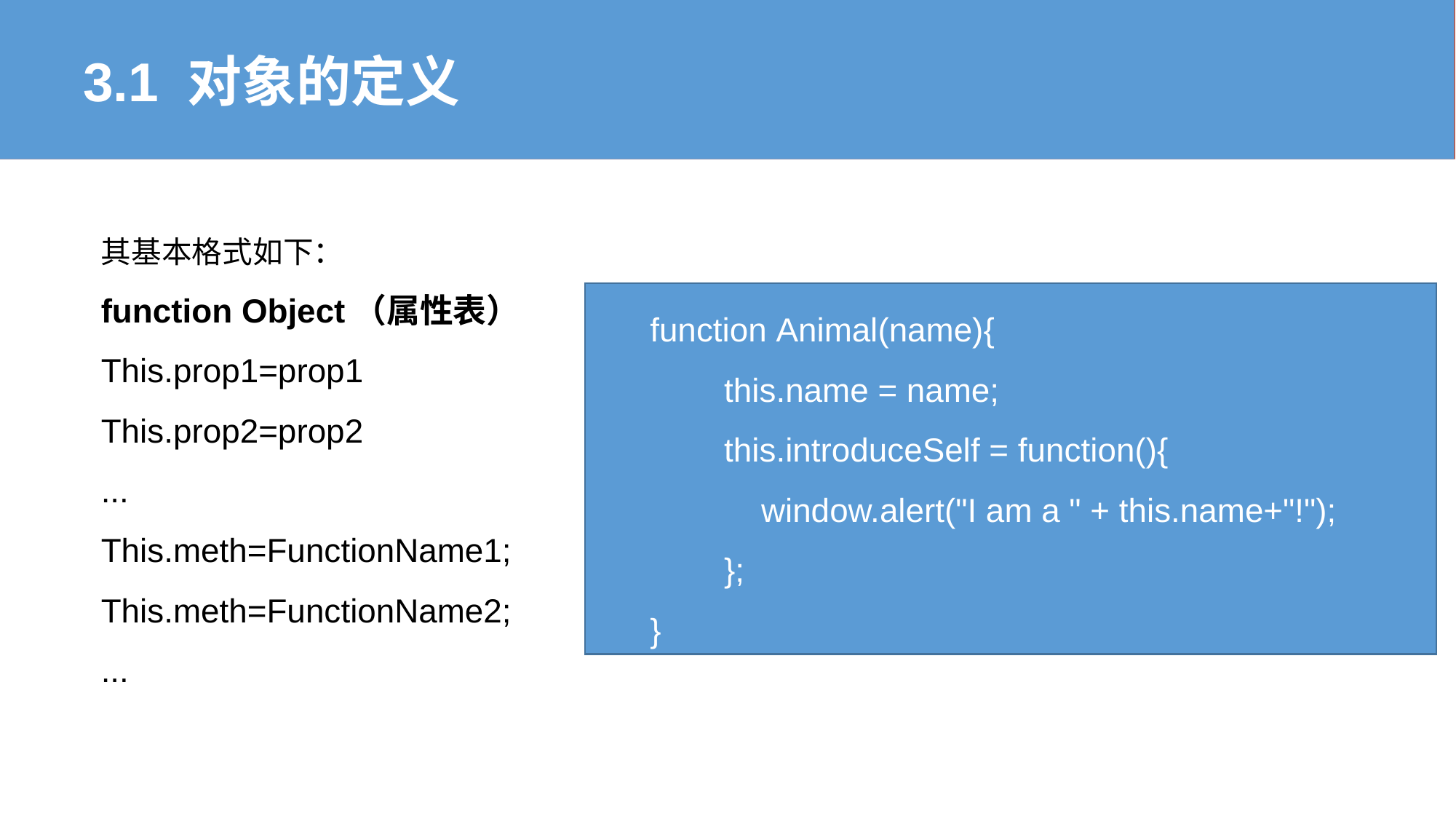

3.1 对象的定义

其基本格式如下：
function Object（属性表）
This.prop1=prop1
This.prop2=prop2
...
This.meth=FunctionName1;
This.meth=FunctionName2;
...
function Animal(name){
        this.name = name;
        this.introduceSelf = function(){
            window.alert("I am a " + this.name+"!");
        };
}